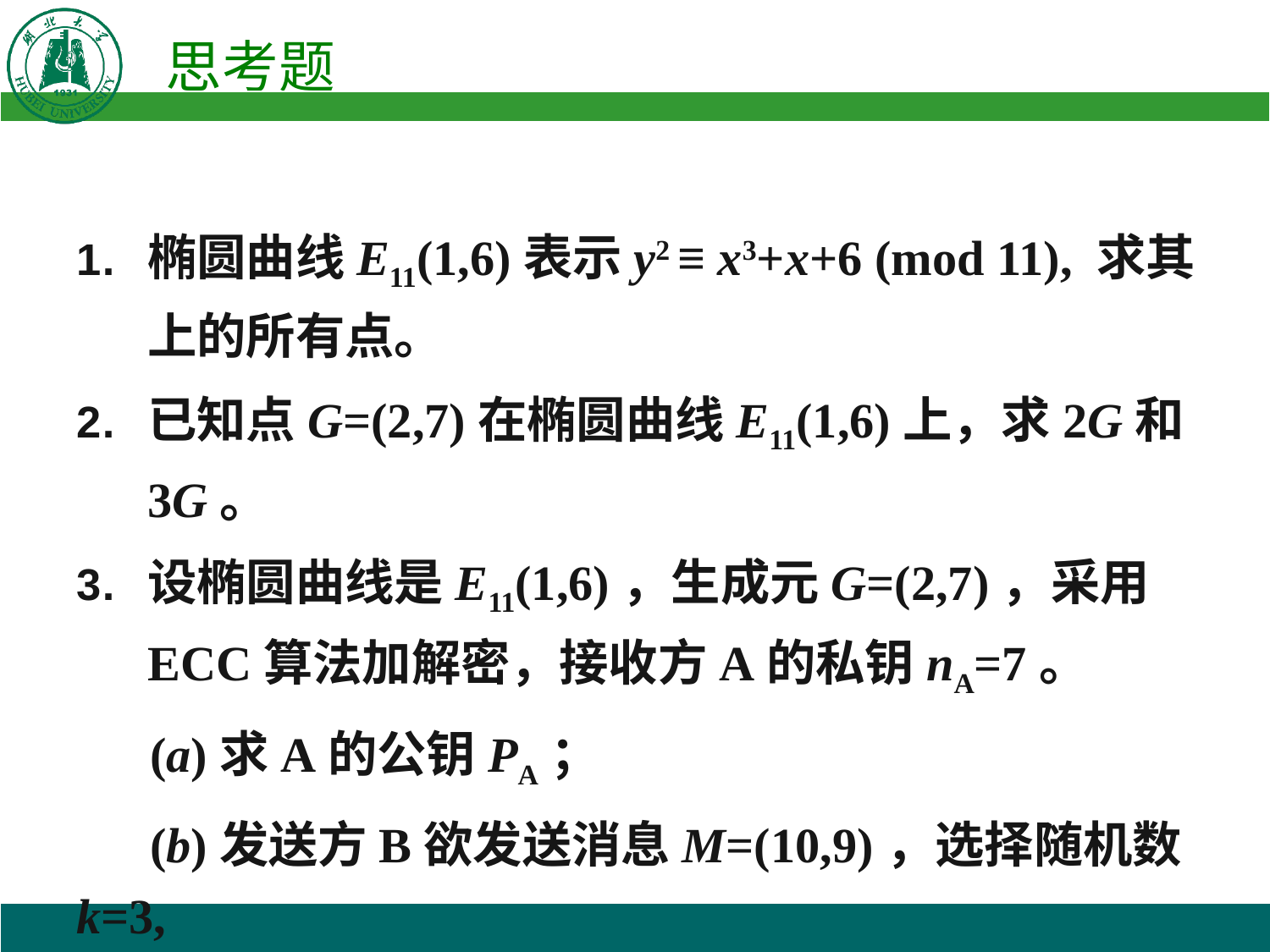

椭圆曲线E11(1,6)表示y2 ≡ x3+x+6 (mod 11), 求其上的所有点。
已知点G=(2,7)在椭圆曲线E11(1,6)上，求2G和3G。
设椭圆曲线是E11(1,6)，生成元G=(2,7)，采用ECC算法加解密，接收方A的私钥nA=7。
      (a)求A的公钥PA；
      (b)发送方B欲发送消息M=(10,9)，选择随机数k=3,
          求密文C；
      (c)显示接收方A从密文C恢复消息M的过程。